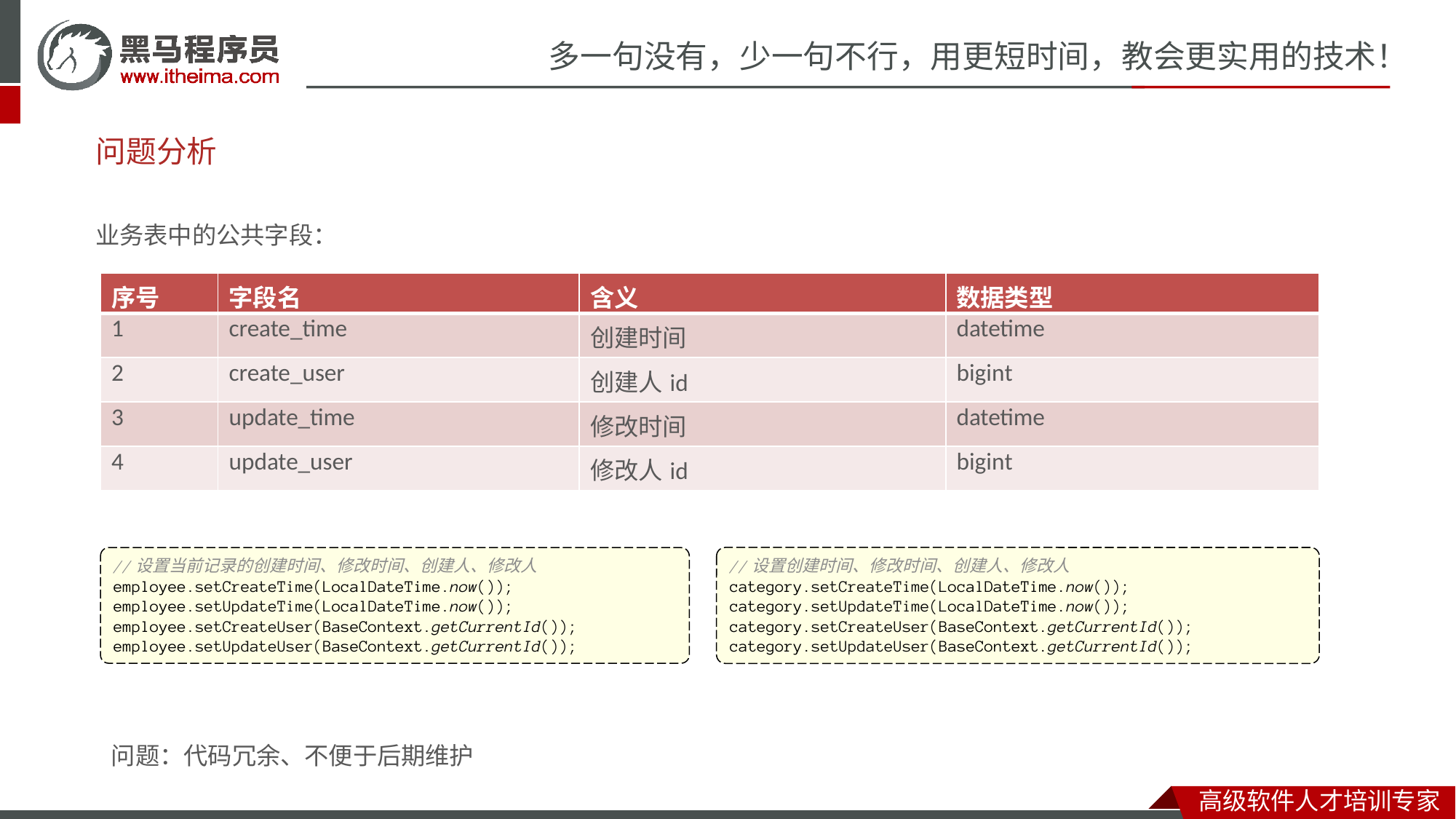

# 问题分析
业务表中的公共字段：
| 序号 | 字段名 | 含义 | 数据类型 |
| --- | --- | --- | --- |
| 1 | create\_time | 创建时间 | datetime |
| 2 | create\_user | 创建人id | bigint |
| 3 | update\_time | 修改时间 | datetime |
| 4 | update\_user | 修改人id | bigint |
//设置当前记录的创建时间、修改时间、创建人、修改人
employee.setCreateTime(LocalDateTime.now());
employee.setUpdateTime(LocalDateTime.now());
employee.setCreateUser(BaseContext.getCurrentId());
employee.setUpdateUser(BaseContext.getCurrentId());
//设置创建时间、修改时间、创建人、修改人
category.setCreateTime(LocalDateTime.now());
category.setUpdateTime(LocalDateTime.now());
category.setCreateUser(BaseContext.getCurrentId());
category.setUpdateUser(BaseContext.getCurrentId());
问题：代码冗余、不便于后期维护